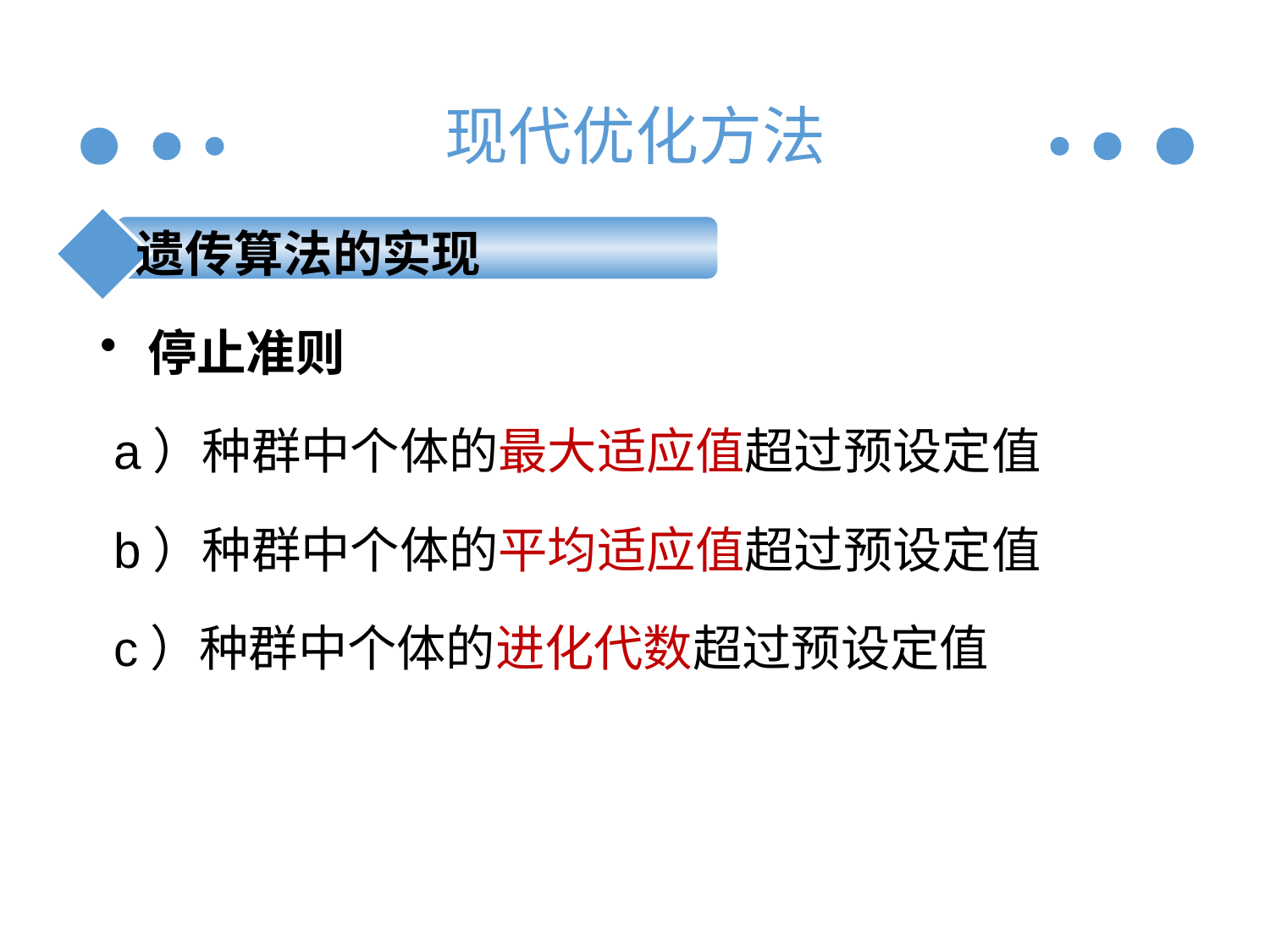

现代优化方法

遗传算法的实现

停止准则
 a）种群中个体的最大适应值超过预设定值
 b）种群中个体的平均适应值超过预设定值
 c）种群中个体的进化代数超过预设定值